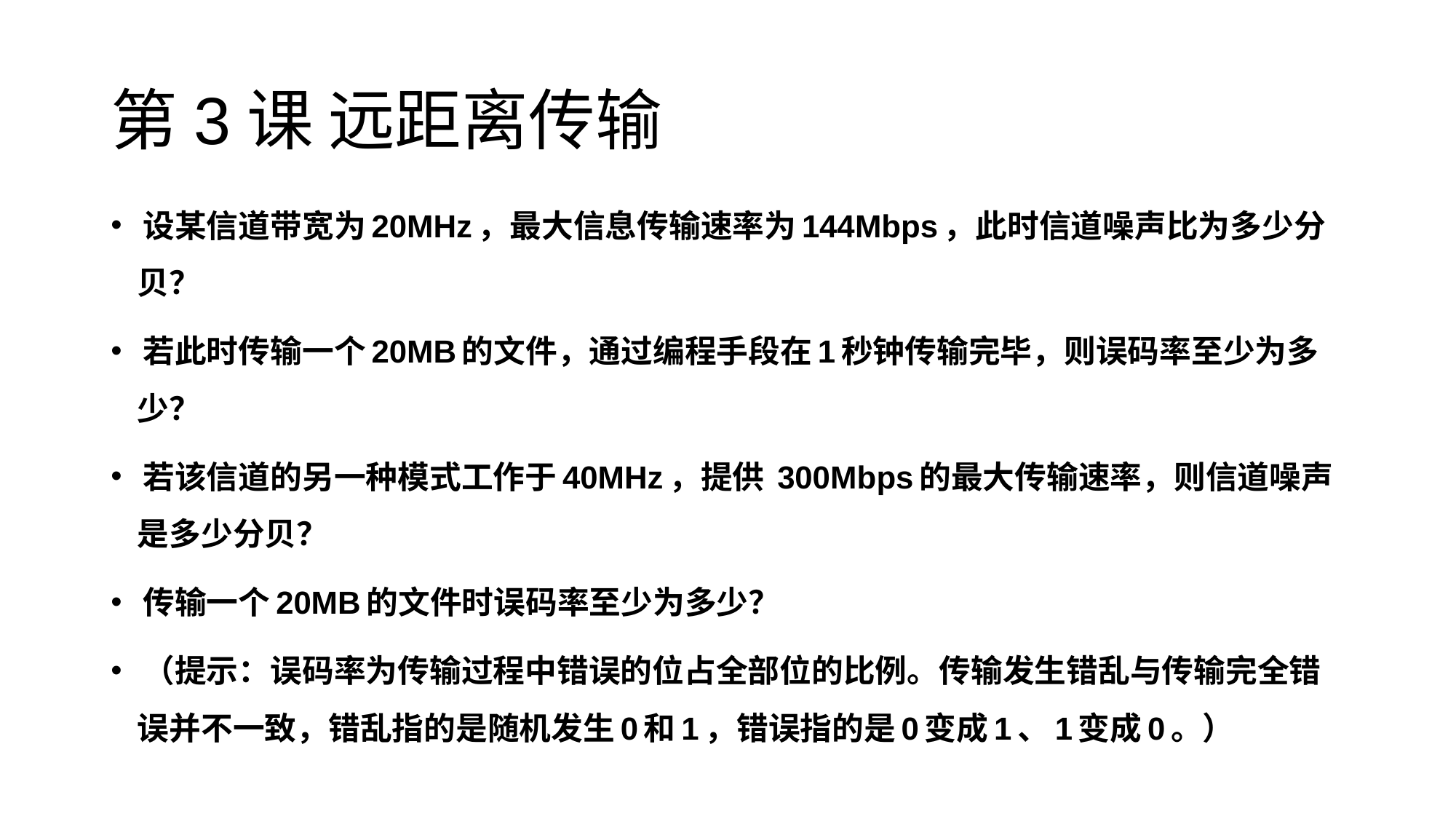

# 第3课 远距离传输
‎设某信道带宽为20MHz，最大信息传输速率为144Mbps，此时信道噪声比为多少分贝？
‎若此时传输一个20MB的文件，通过编程手段在1秒钟传输完毕，则误码率至少为多少？
‎若该信道的另一种模式工作于40MHz，提供 300Mbps的最大传输速率，则信道噪声是多少分贝？
‎传输一个20MB的文件时误码率至少为多少？
‎（提示：误码率为传输过程中错误的位占全部位的比例。传输发生错乱与传输完全错误并不一致，错乱指的是随机发生0和1，错误指的是0变成1、1变成0。）